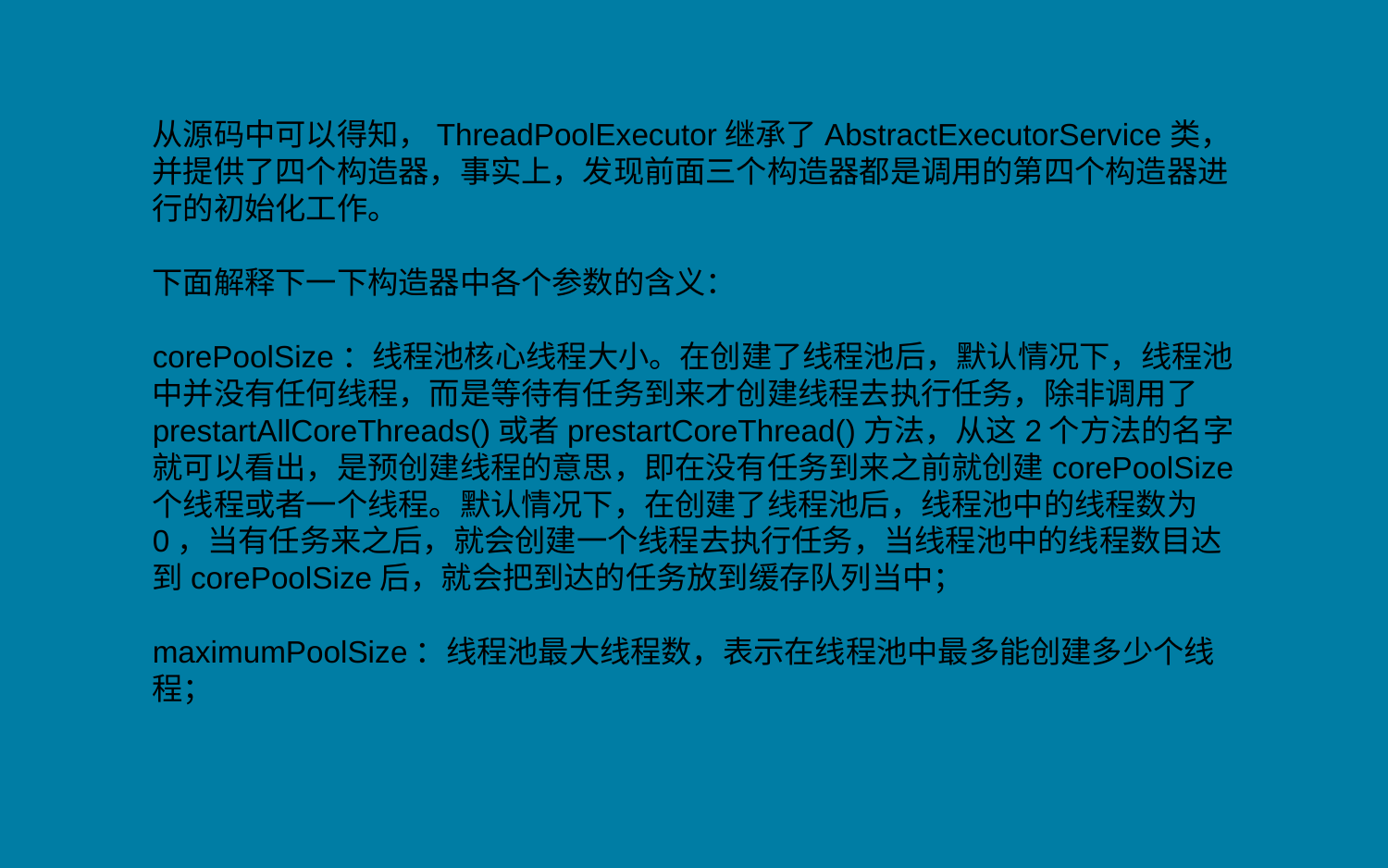

从源码中可以得知，ThreadPoolExecutor继承了AbstractExecutorService类，并提供了四个构造器，事实上，发现前面三个构造器都是调用的第四个构造器进行的初始化工作。

下面解释下一下构造器中各个参数的含义：

corePoolSize：线程池核心线程大小。在创建了线程池后，默认情况下，线程池中并没有任何线程，而是等待有任务到来才创建线程去执行任务，除非调用了prestartAllCoreThreads()或者prestartCoreThread()方法，从这2个方法的名字就可以看出，是预创建线程的意思，即在没有任务到来之前就创建corePoolSize个线程或者一个线程。默认情况下，在创建了线程池后，线程池中的线程数为0，当有任务来之后，就会创建一个线程去执行任务，当线程池中的线程数目达到corePoolSize后，就会把到达的任务放到缓存队列当中；

maximumPoolSize：线程池最大线程数，表示在线程池中最多能创建多少个线程；